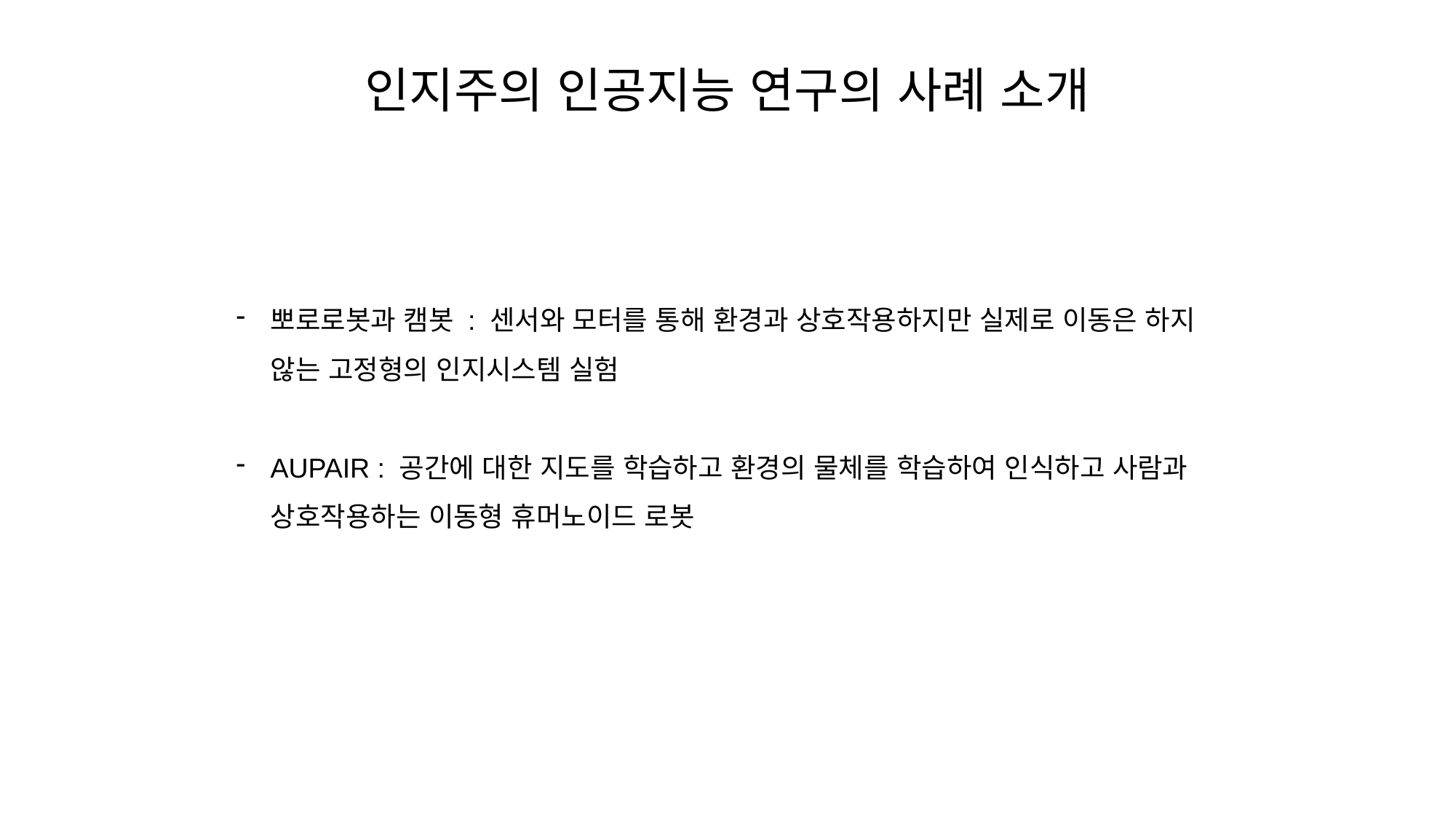

# 인지주의 인공지능 연구의 사례 소개
뽀로로봇과 캠봇 : 센서와 모터를 통해 환경과 상호작용하지만 실제로 이동은 하지 않는 고정형의 인지시스템 실험

AUPAIR : 공간에 대한 지도를 학습하고 환경의 물체를 학습하여 인식하고 사람과 상호작용하는 이동형 휴머노이드 로봇